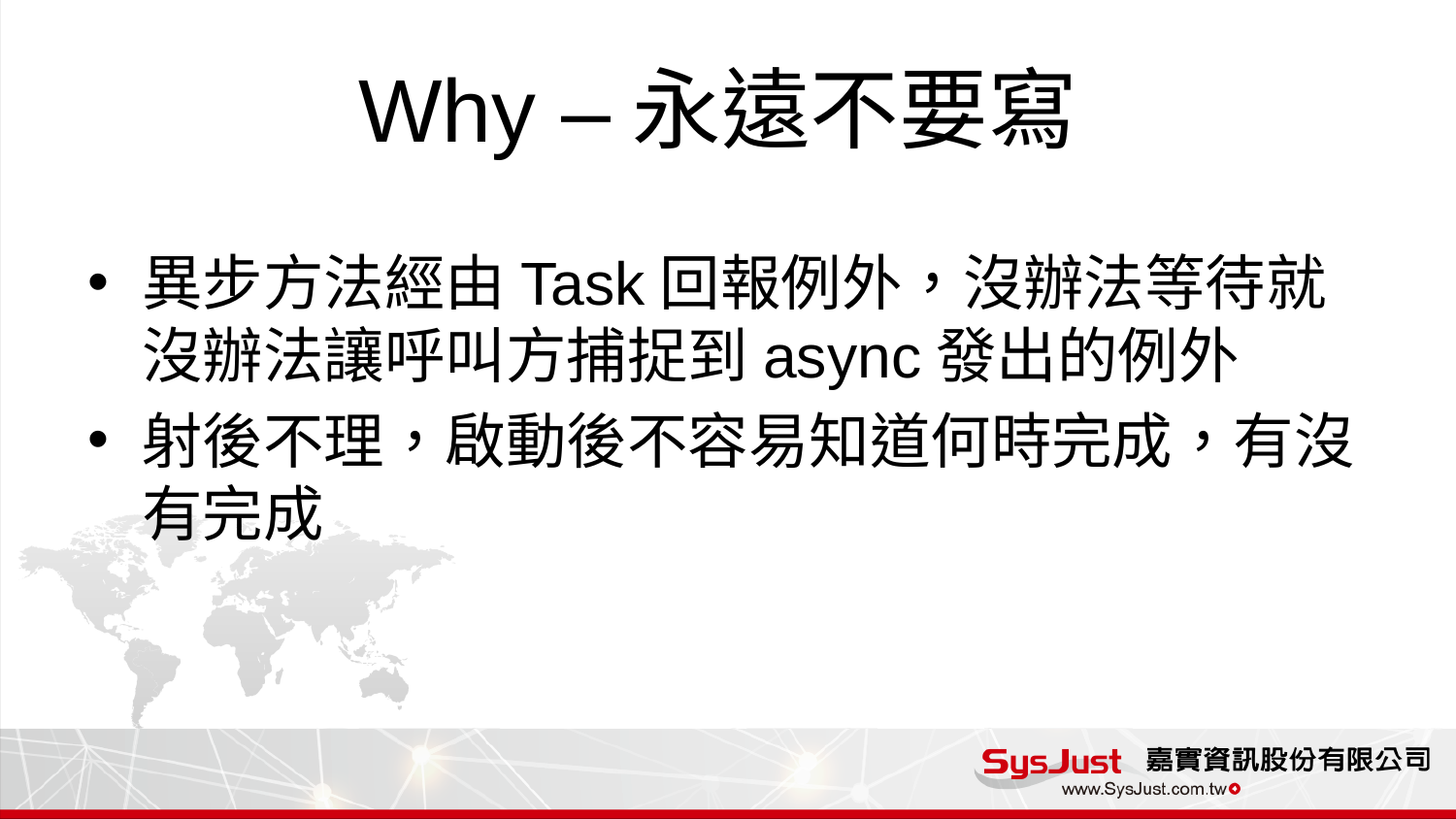

# Why –永遠不要寫
異步方法經由Task回報例外，沒辦法等待就沒辦法讓呼叫方捕捉到async發出的例外
射後不理，啟動後不容易知道何時完成，有沒有完成